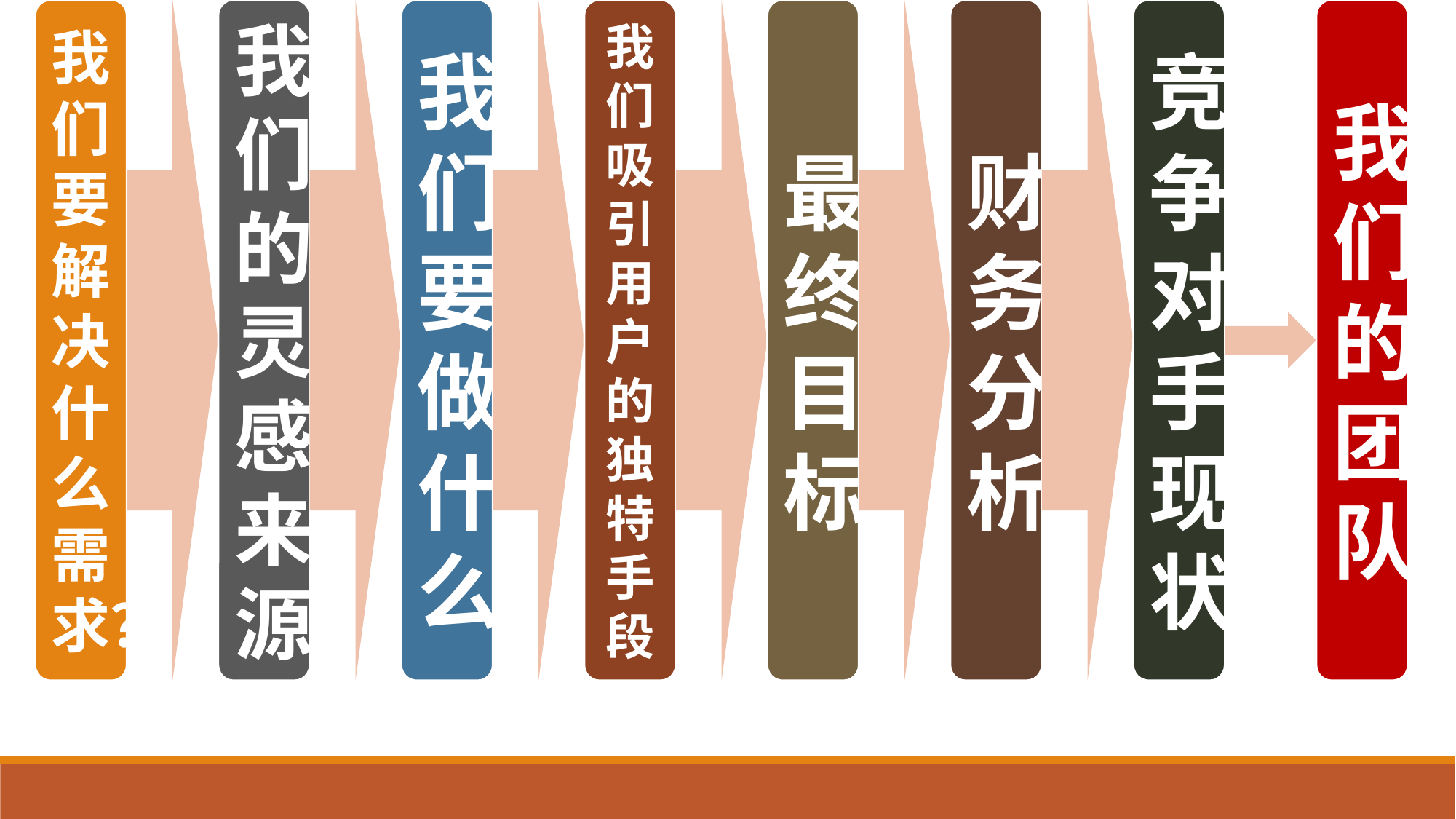

我们要解决什么需求？
我们的灵感来源
我们要做什么
我们吸引用户的独特手段
财务分析
我们的团队
最终目标
竞争对手现状